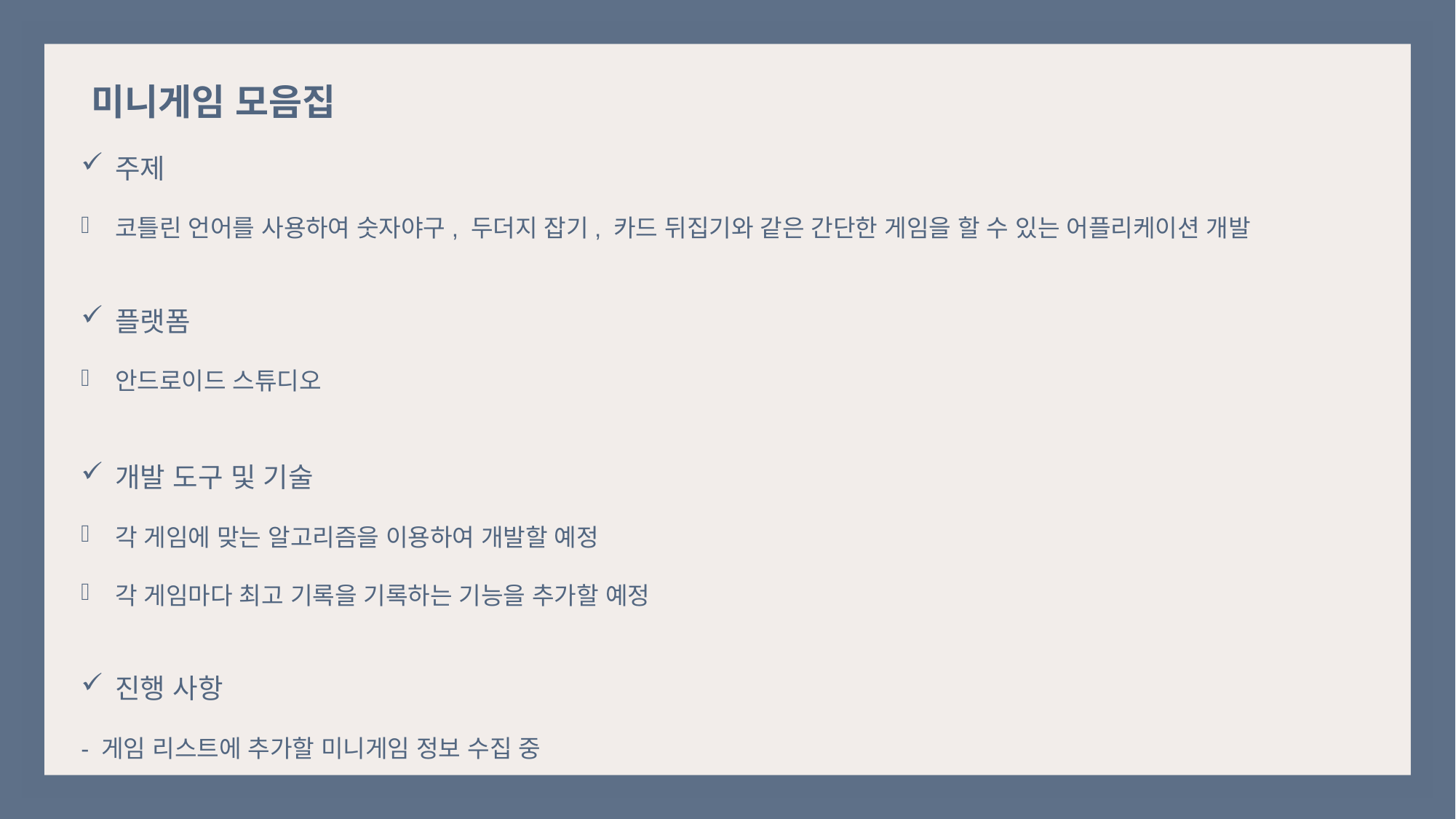

미니게임 모음집
주제
코틀린 언어를 사용하여 숫자야구, 두더지 잡기, 카드 뒤집기와 같은 간단한 게임을 할 수 있는 어플리케이션 개발

플랫폼
안드로이드 스튜디오

개발 도구 및 기술
각 게임에 맞는 알고리즘을 이용하여 개발할 예정
각 게임마다 최고 기록을 기록하는 기능을 추가할 예정

진행 사항
- 게임 리스트에 추가할 미니게임 정보 수집 중